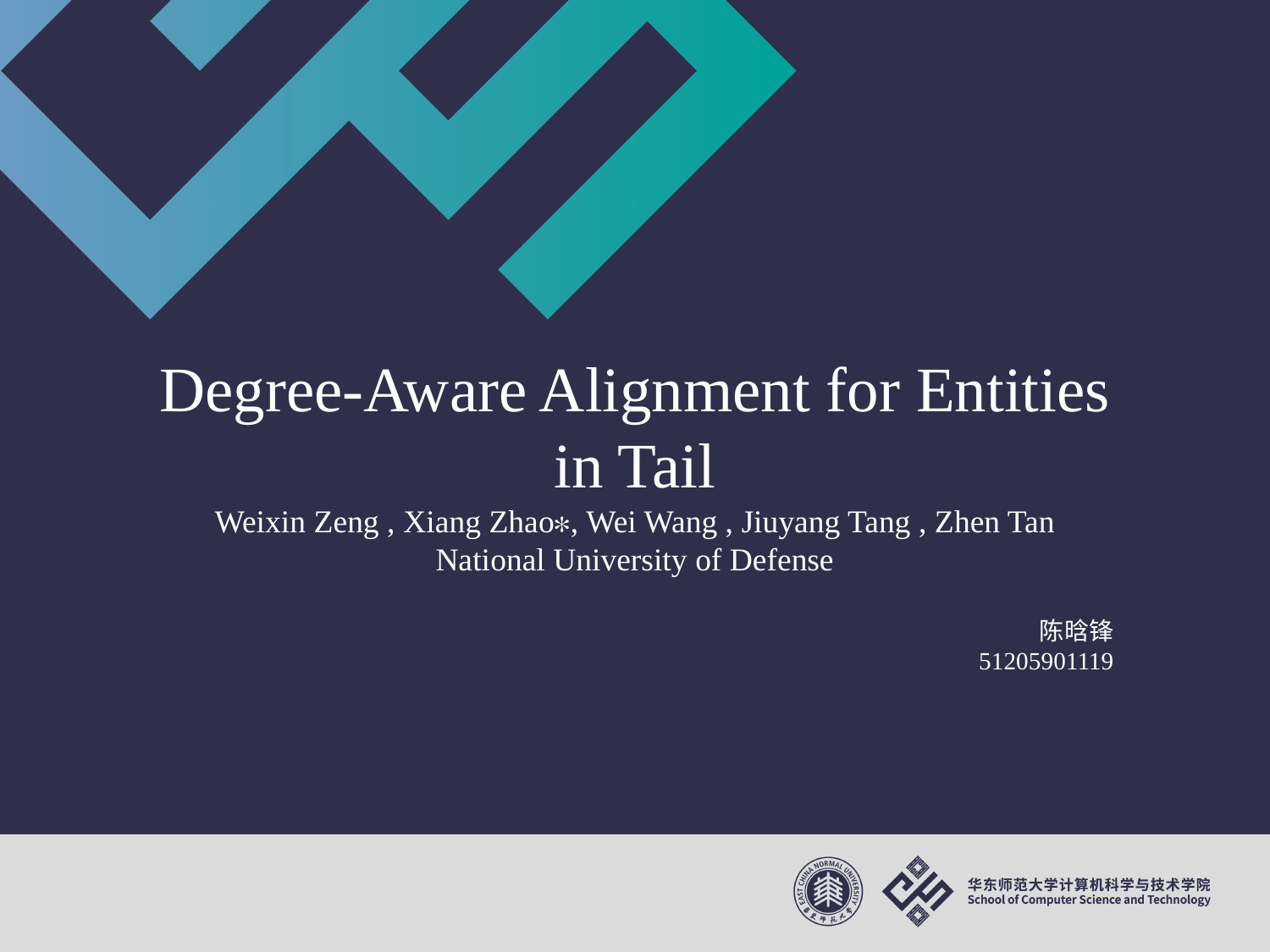

Degree-Aware Alignment for Entities in Tail
Weixin Zeng , Xiang Zhao∗, Wei Wang , Jiuyang Tang , Zhen Tan
National University of Defense

陈晗锋
51205901119